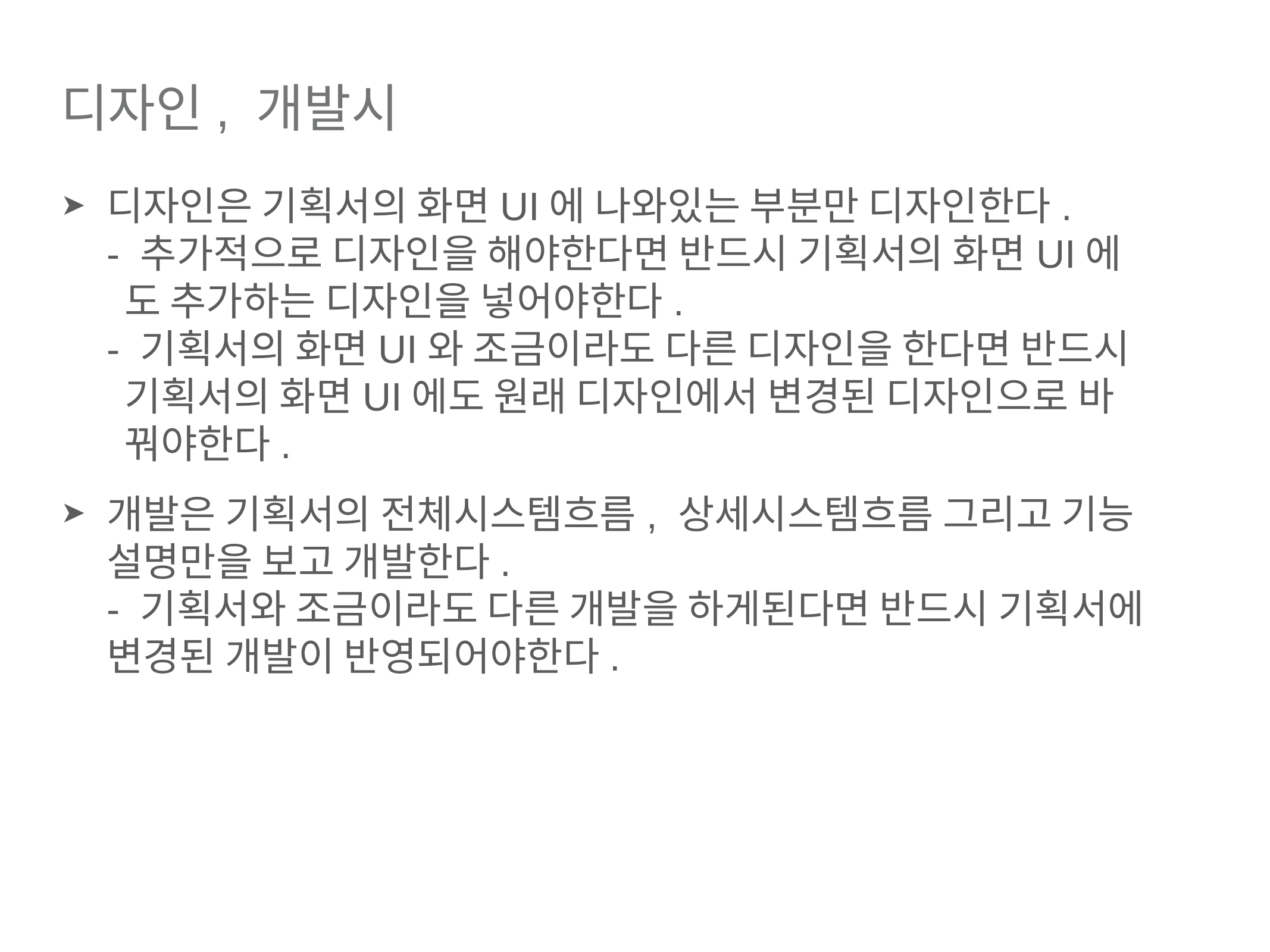

# 디자인, 개발시

디자인은 기획서의 화면UI에 나와있는 부분만 디자인한다.
- 추가적으로 디자인을 해야한다면 반드시 기획서의 화면UI에
  도 추가하는 디자인을 넣어야한다.
- 기획서의 화면UI와 조금이라도 다른 디자인을 한다면 반드시
  기획서의 화면UI에도 원래 디자인에서 변경된 디자인으로 바
  꿔야한다.
개발은 기획서의 전체시스템흐름, 상세시스템흐름 그리고 기능 설명만을 보고 개발한다.
- 기획서와 조금이라도 다른 개발을 하게된다면 반드시 기획서에 변경된 개발이 반영되어야한다.